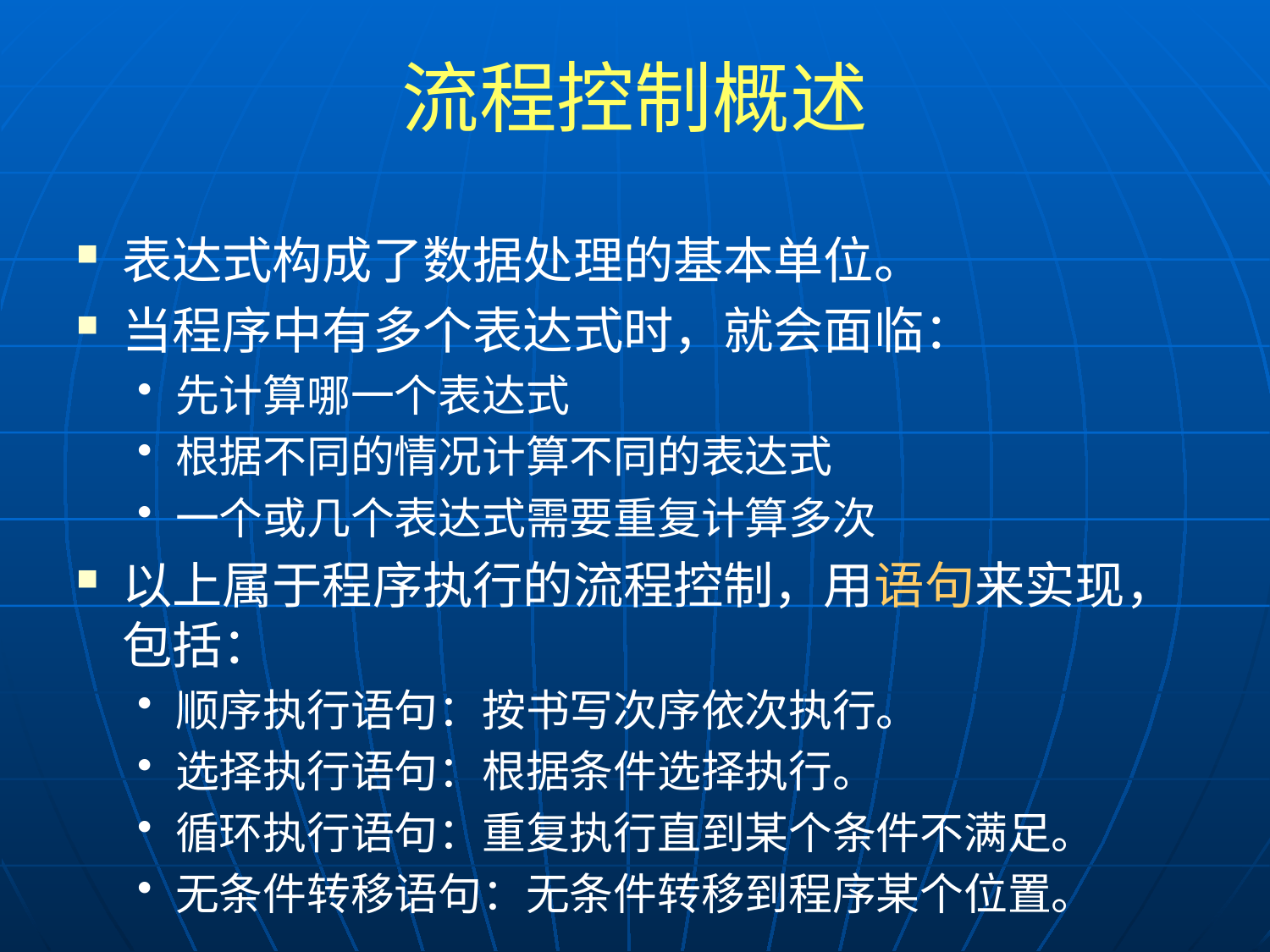

# 流程控制概述
表达式构成了数据处理的基本单位。
当程序中有多个表达式时，就会面临：
先计算哪一个表达式
根据不同的情况计算不同的表达式
一个或几个表达式需要重复计算多次
以上属于程序执行的流程控制，用语句来实现，包括：
顺序执行语句：按书写次序依次执行。
选择执行语句：根据条件选择执行。
循环执行语句：重复执行直到某个条件不满足。
无条件转移语句：无条件转移到程序某个位置。